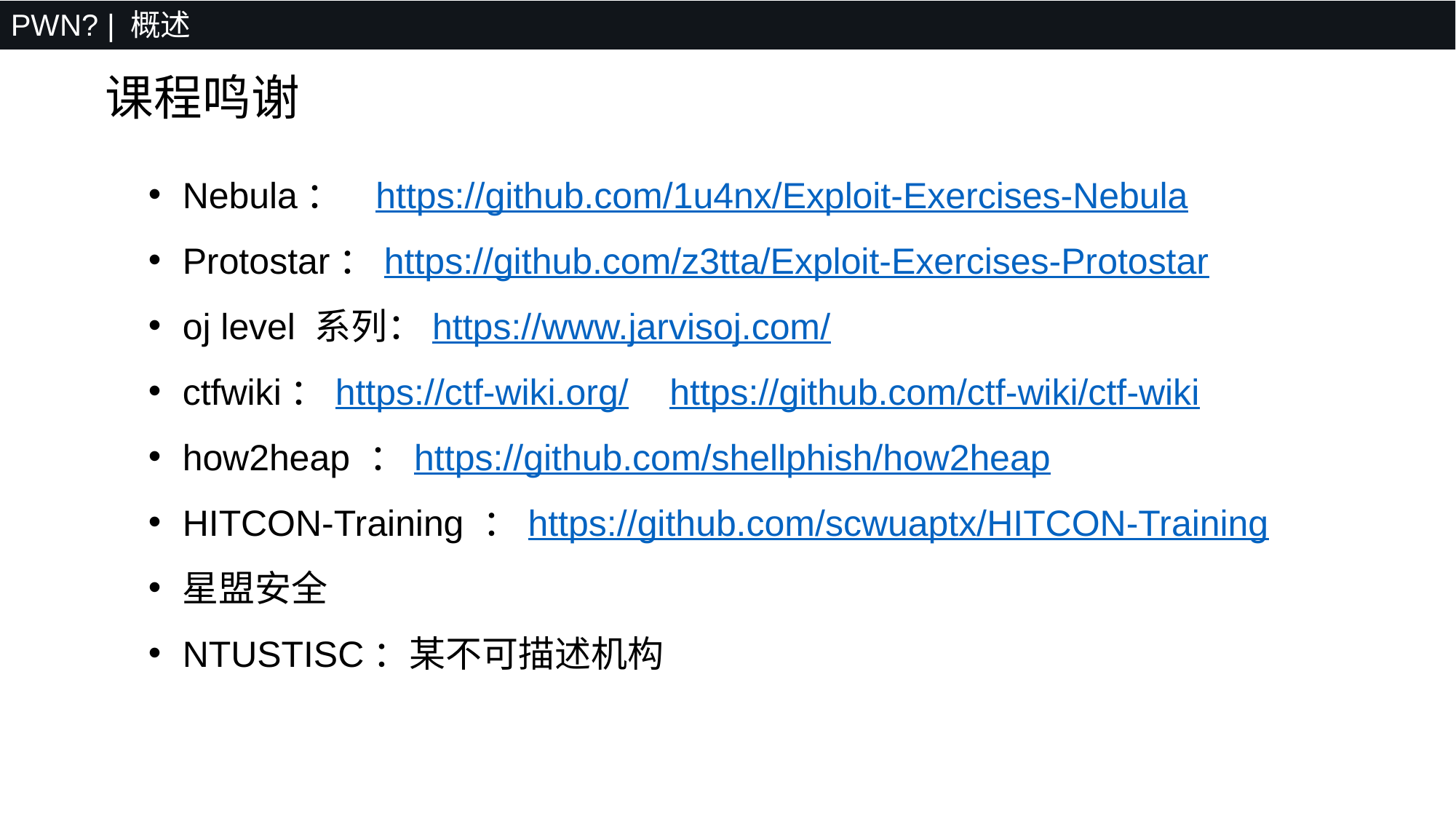

PWN? | 概述
课程鸣谢
Nebula：   https://github.com/1u4nx/Exploit-Exercises-Nebula
Protostar：https://github.com/z3tta/Exploit-Exercises-Protostar
oj level 系列：https://www.jarvisoj.com/
ctfwiki：https://ctf-wiki.org/    https://github.com/ctf-wiki/ctf-wiki
how2heap ：https://github.com/shellphish/how2heap
HITCON-Training ：https://github.com/scwuaptx/HITCON-Training
星盟安全
NTUSTISC：某不可描述机构